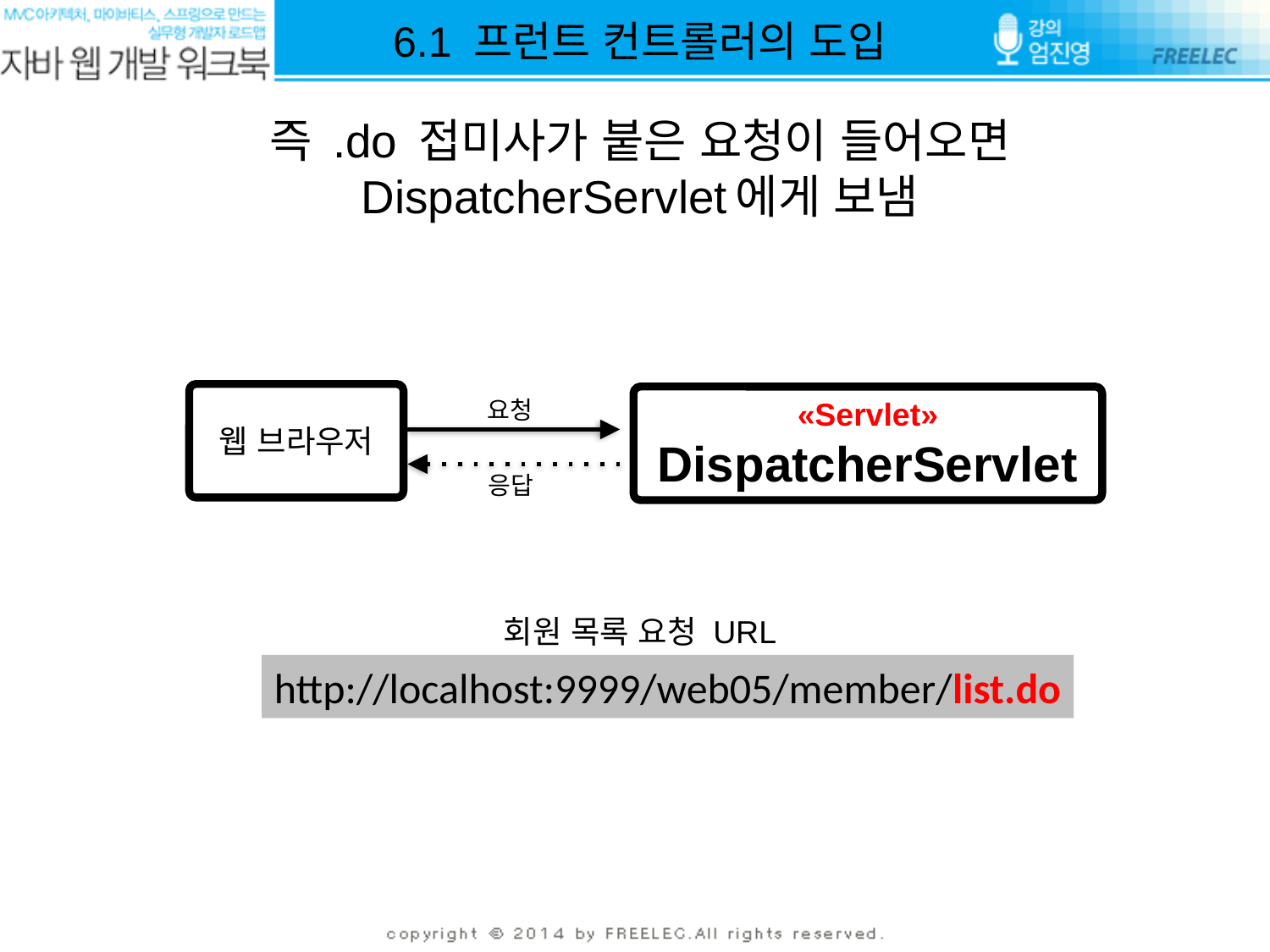

6.1 프런트 컨트롤러의 도입
즉 .do 접미사가 붙은 요청이 들어오면
DispatcherServlet에게 보냄
웹 브라우저
«Servlet»
DispatcherServlet

요청
응답
회원 목록 요청 URL
http://localhost:9999/web05/member/list.do